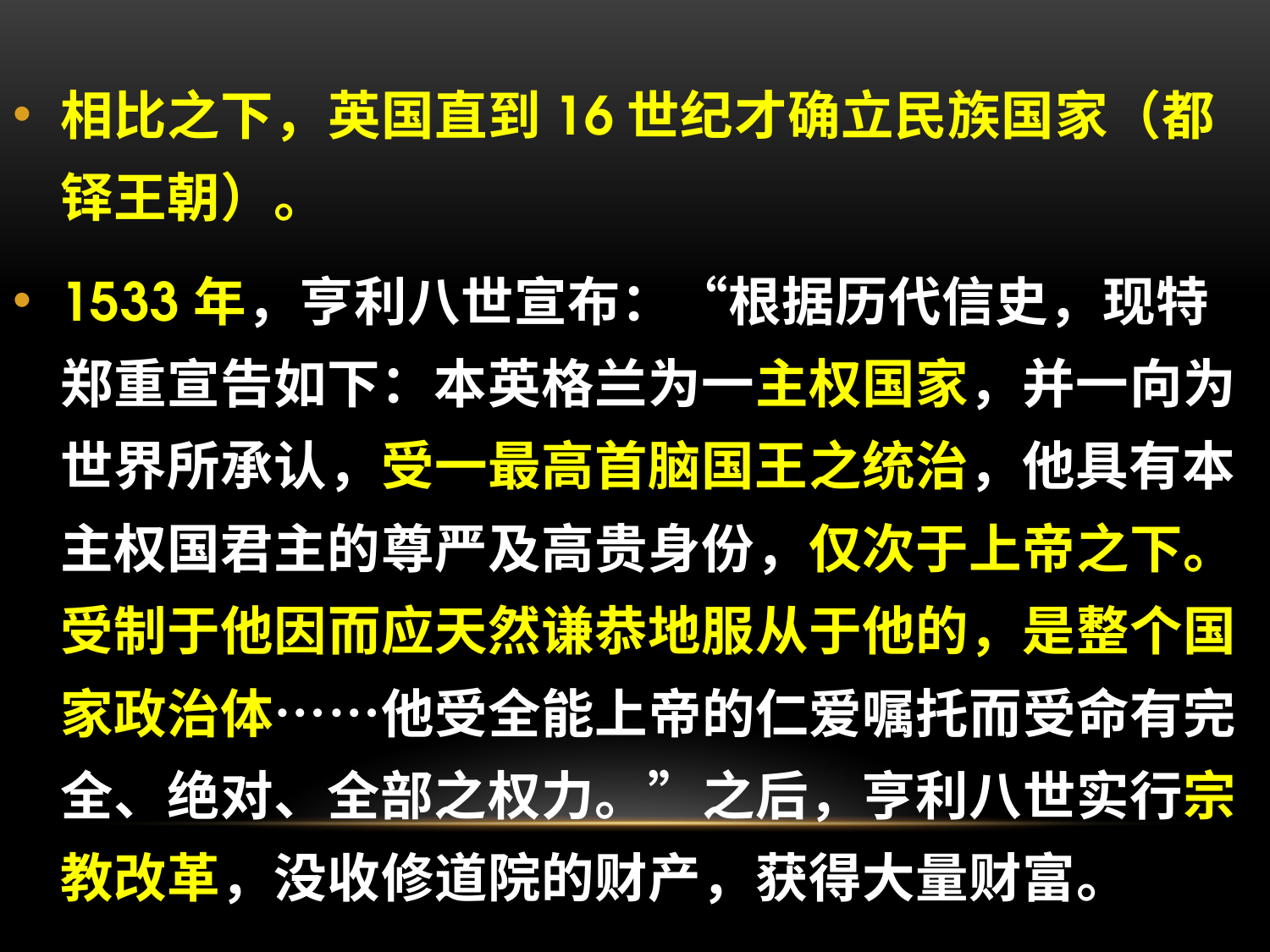

相比之下，英国直到16世纪才确立民族国家（都铎王朝）。
1533年，亨利八世宣布：“根据历代信史，现特郑重宣告如下：本英格兰为一主权国家，并一向为世界所承认，受一最高首脑国王之统治，他具有本主权国君主的尊严及高贵身份，仅次于上帝之下。受制于他因而应天然谦恭地服从于他的，是整个国家政治体……他受全能上帝的仁爱嘱托而受命有完全、绝对、全部之权力。”之后，亨利八世实行宗教改革，没收修道院的财产，获得大量财富。